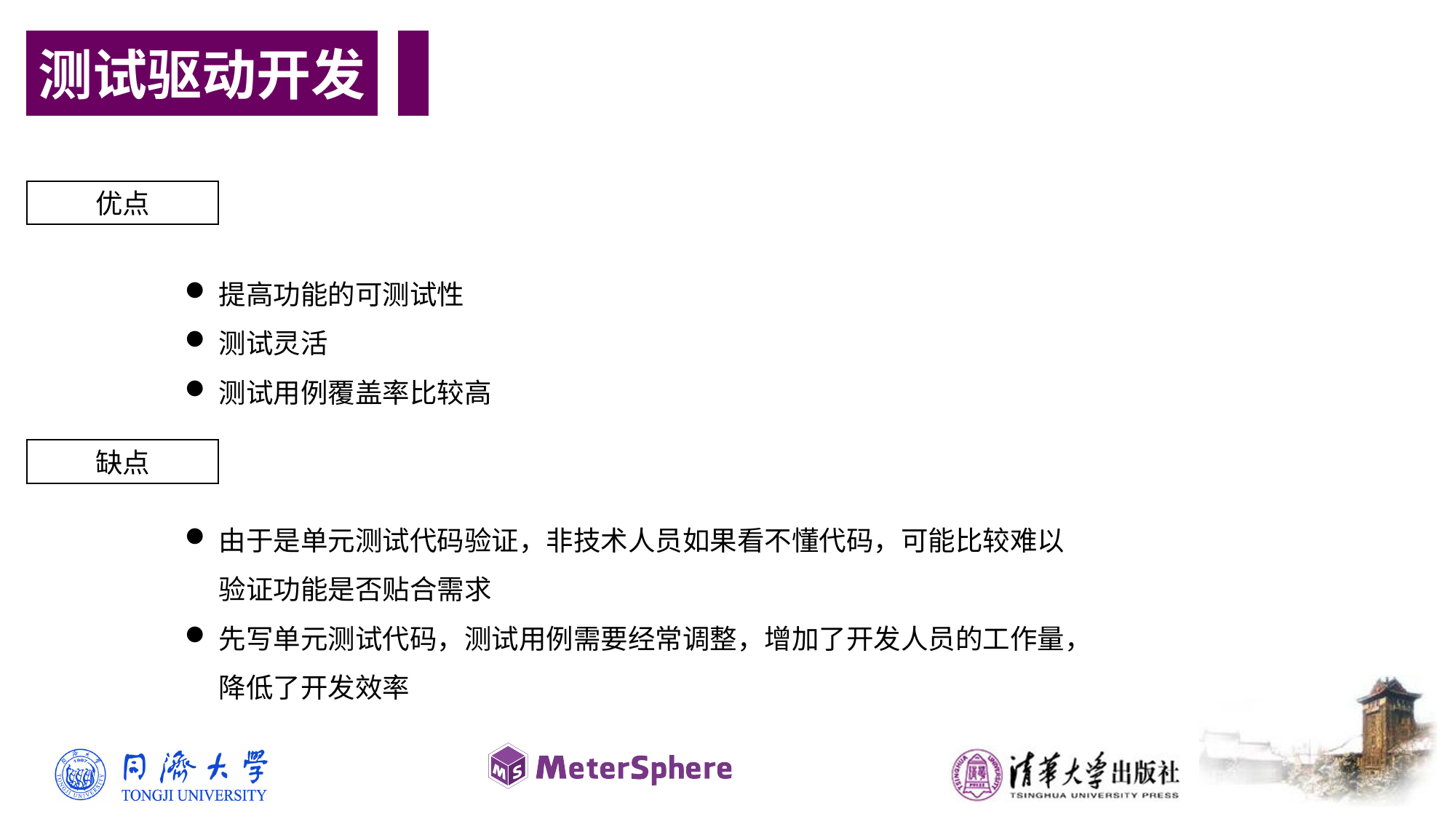

测试驱动开发
优点
提高功能的可测试性
测试灵活
测试用例覆盖率比较高
缺点
由于是单元测试代码验证，非技术人员如果看不懂代码，可能比较难以验证功能是否贴合需求
先写单元测试代码，测试用例需要经常调整，增加了开发人员的工作量，降低了开发效率